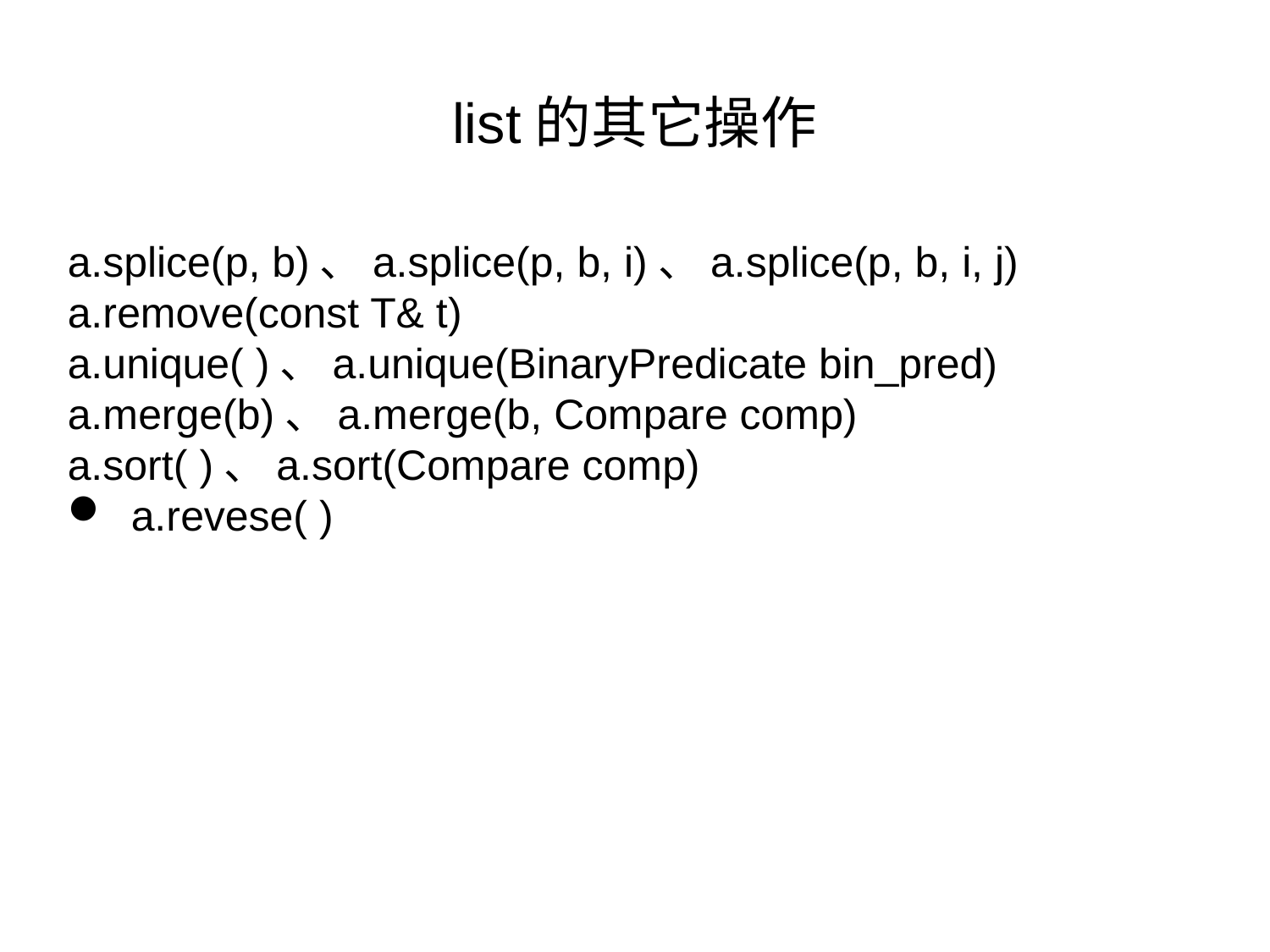

list的其它操作
a.splice(p, b)、a.splice(p, b, i)、a.splice(p, b, i, j)
a.remove(const T& t)
a.unique( )、a.unique(BinaryPredicate bin_pred)
a.merge(b)、a.merge(b, Compare comp)
a.sort( )、a.sort(Compare comp)
a.revese( )